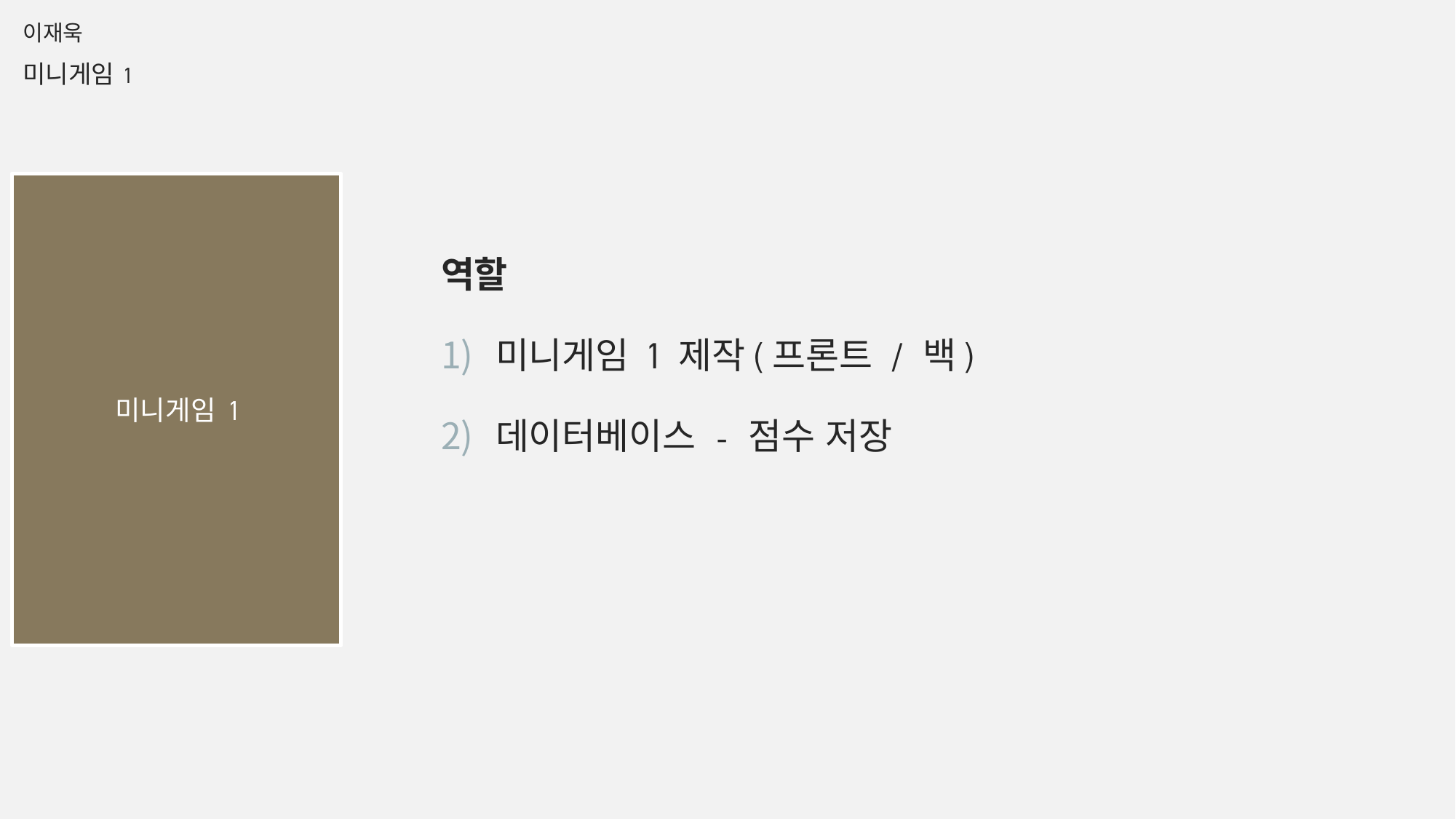

이재욱
미니게임 1
미니게임 1
역할
미니게임 1 제작(프론트 / 백)
데이터베이스 - 점수 저장